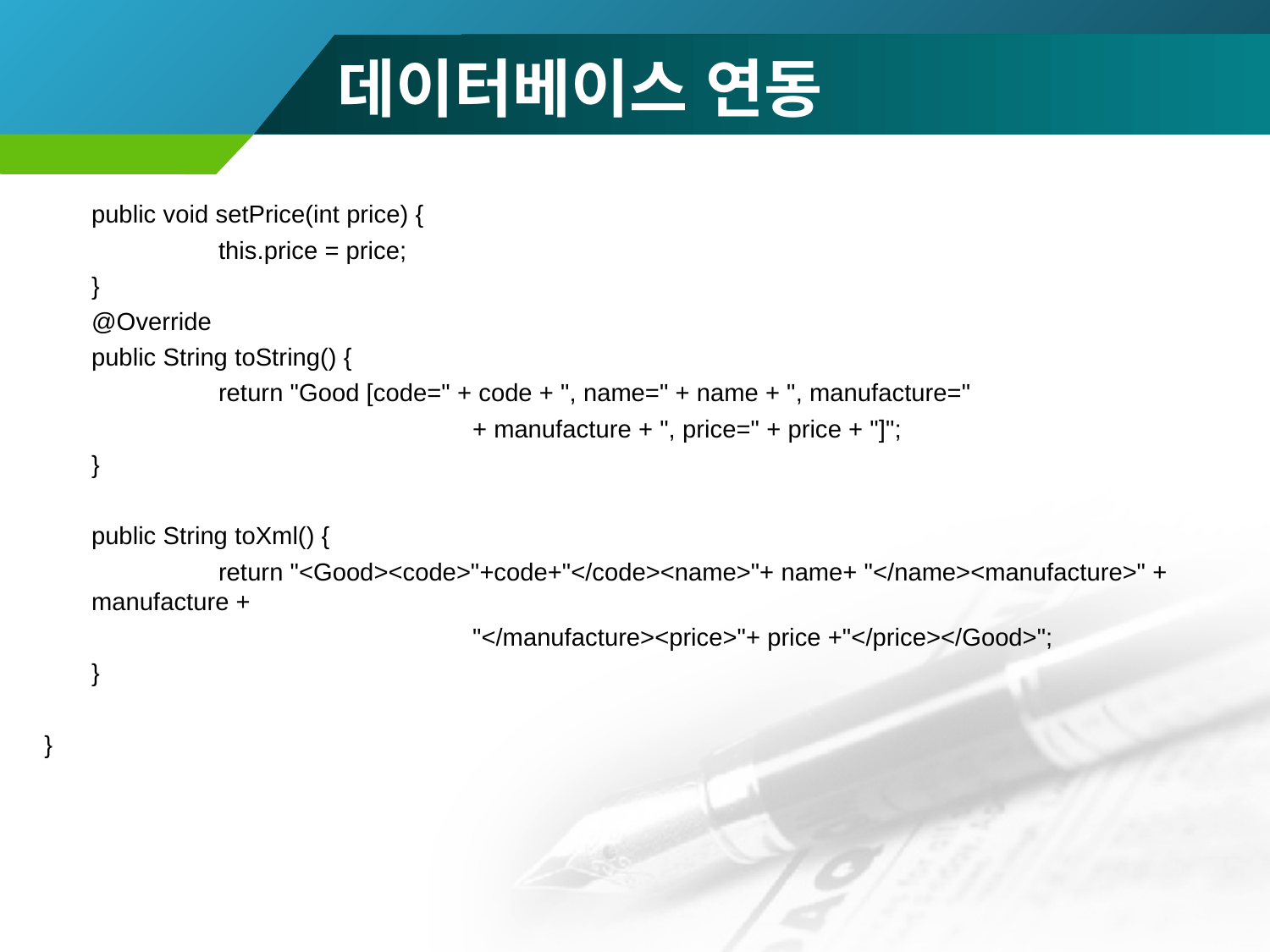

데이터베이스 연동
	public void setPrice(int price) {
		this.price = price;
	}
	@Override
	public String toString() {
		return "Good [code=" + code + ", name=" + name + ", manufacture="
				+ manufacture + ", price=" + price + "]";
	}

	public String toXml() {
		return "<Good><code>"+code+"</code><name>"+ name+ "</name><manufacture>" + manufacture +
				"</manufacture><price>"+ price +"</price></Good>";
	}

}